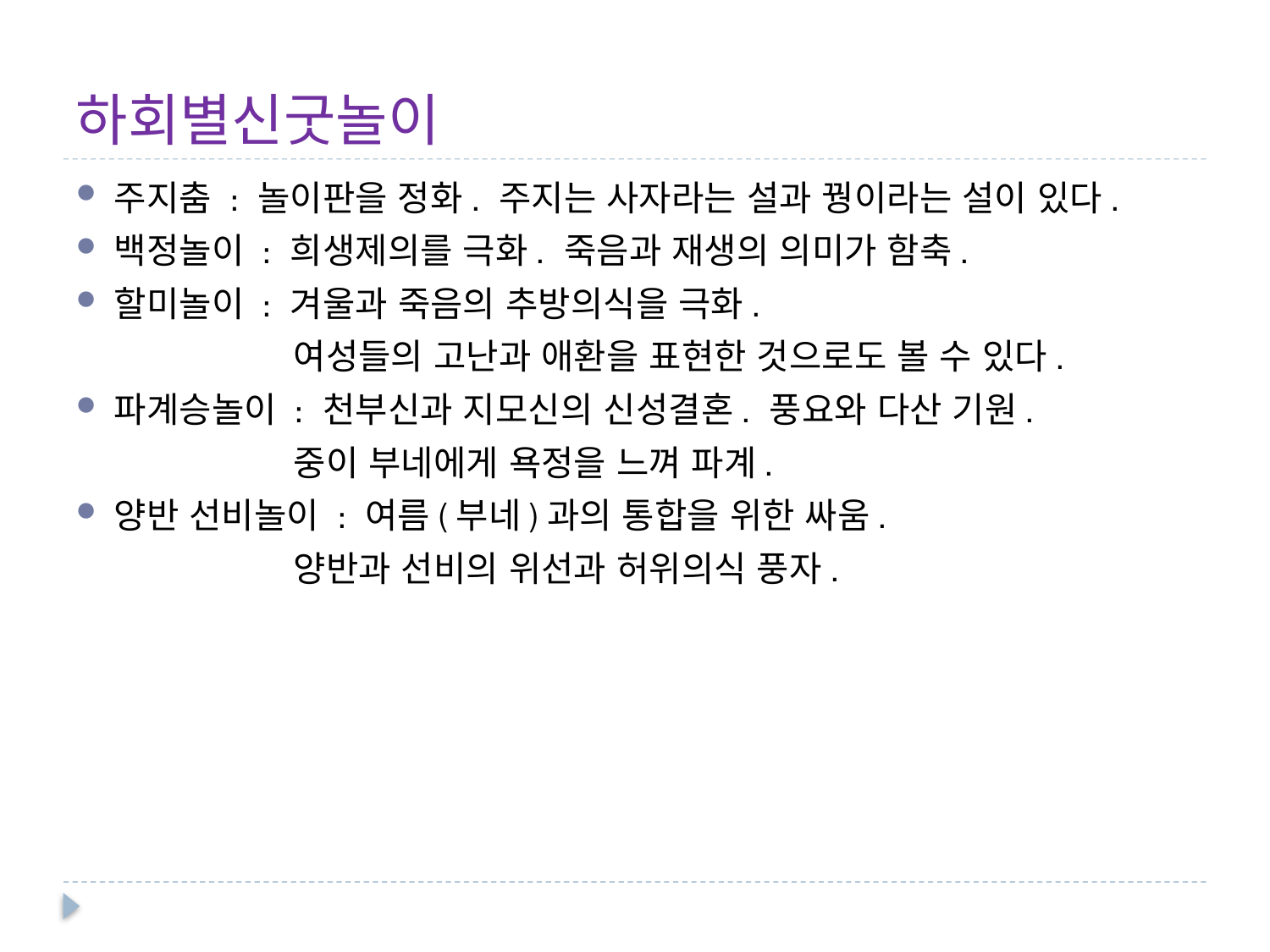

# 하회별신굿놀이
주지춤 : 놀이판을 정화. 주지는 사자라는 설과 꿩이라는 설이 있다.
백정놀이 : 희생제의를 극화. 죽음과 재생의 의미가 함축.
할미놀이 : 겨울과 죽음의 추방의식을 극화.
                     여성들의 고난과 애환을 표현한 것으로도 볼 수 있다.
파계승놀이 : 천부신과 지모신의 신성결혼. 풍요와 다산 기원.
                     중이 부네에게 욕정을 느껴 파계.
양반 선비놀이 : 여름(부네)과의 통합을 위한 싸움.
                     양반과 선비의 위선과 허위의식 풍자.